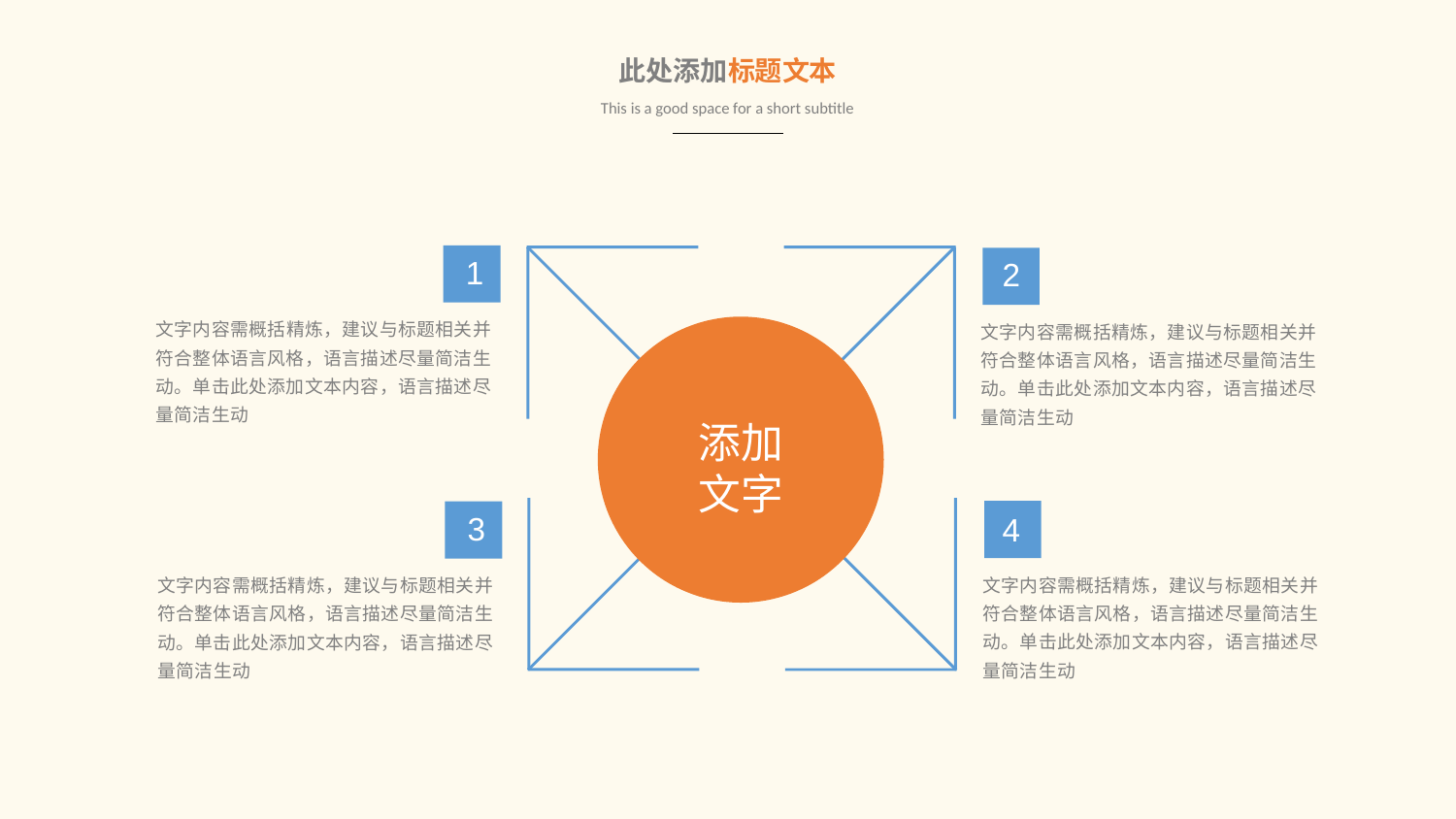

此处添加标题文本
This is a good space for a short subtitle

1
文字内容需概括精炼，建议与标题相关并符合整体语言风格，语言描述尽量简洁生动。单击此处添加文本内容，语言描述尽量简洁生动

2
文字内容需概括精炼，建议与标题相关并符合整体语言风格，语言描述尽量简洁生动。单击此处添加文本内容，语言描述尽量简洁生动

添加
文字

4
文字内容需概括精炼，建议与标题相关并符合整体语言风格，语言描述尽量简洁生动。单击此处添加文本内容，语言描述尽量简洁生动

3
文字内容需概括精炼，建议与标题相关并符合整体语言风格，语言描述尽量简洁生动。单击此处添加文本内容，语言描述尽量简洁生动